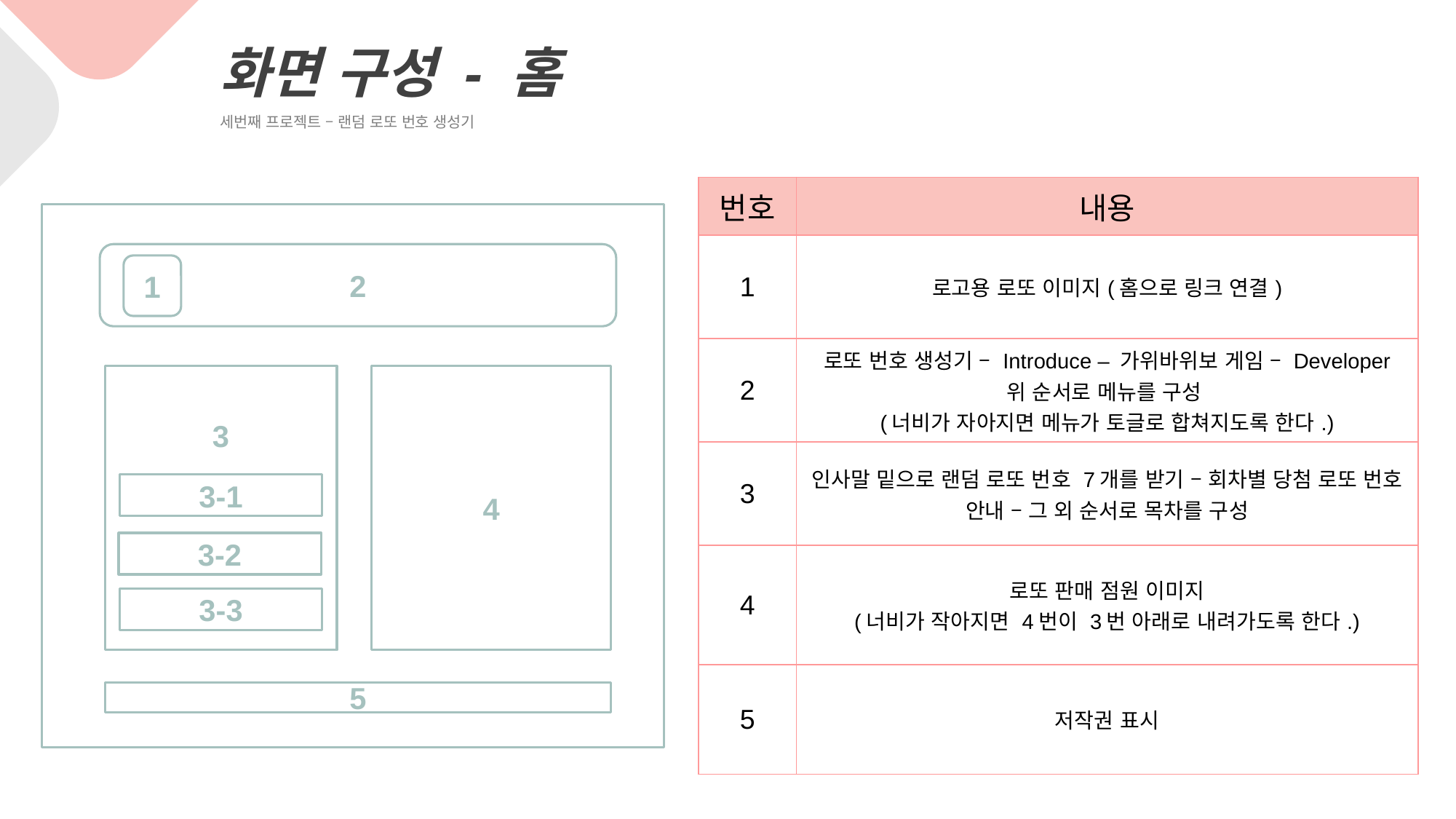

화면 구성 - 홈
세번째 프로젝트 – 랜덤 로또 번호 생성기
| 번호 | 내용 |
| --- | --- |
| 1 | 로고용 로또 이미지(홈으로 링크 연결) |
| 2 | 로또 번호 생성기 – Introduce – 가위바위보 게임 – Developer 위 순서로 메뉴를 구성 (너비가 자아지면 메뉴가 토글로 합쳐지도록 한다.) |
| 3 | 인사말 밑으로 랜덤 로또 번호 7개를 받기 – 회차별 당첨 로또 번호 안내 – 그 외 순서로 목차를 구성 |
| 4 | 로또 판매 점원 이미지 (너비가 작아지면 4번이 3번 아래로 내려가도록 한다.) |
| 5 | 저작권 표시 |

2
1
4
3

5
3-1
3-2
3-3